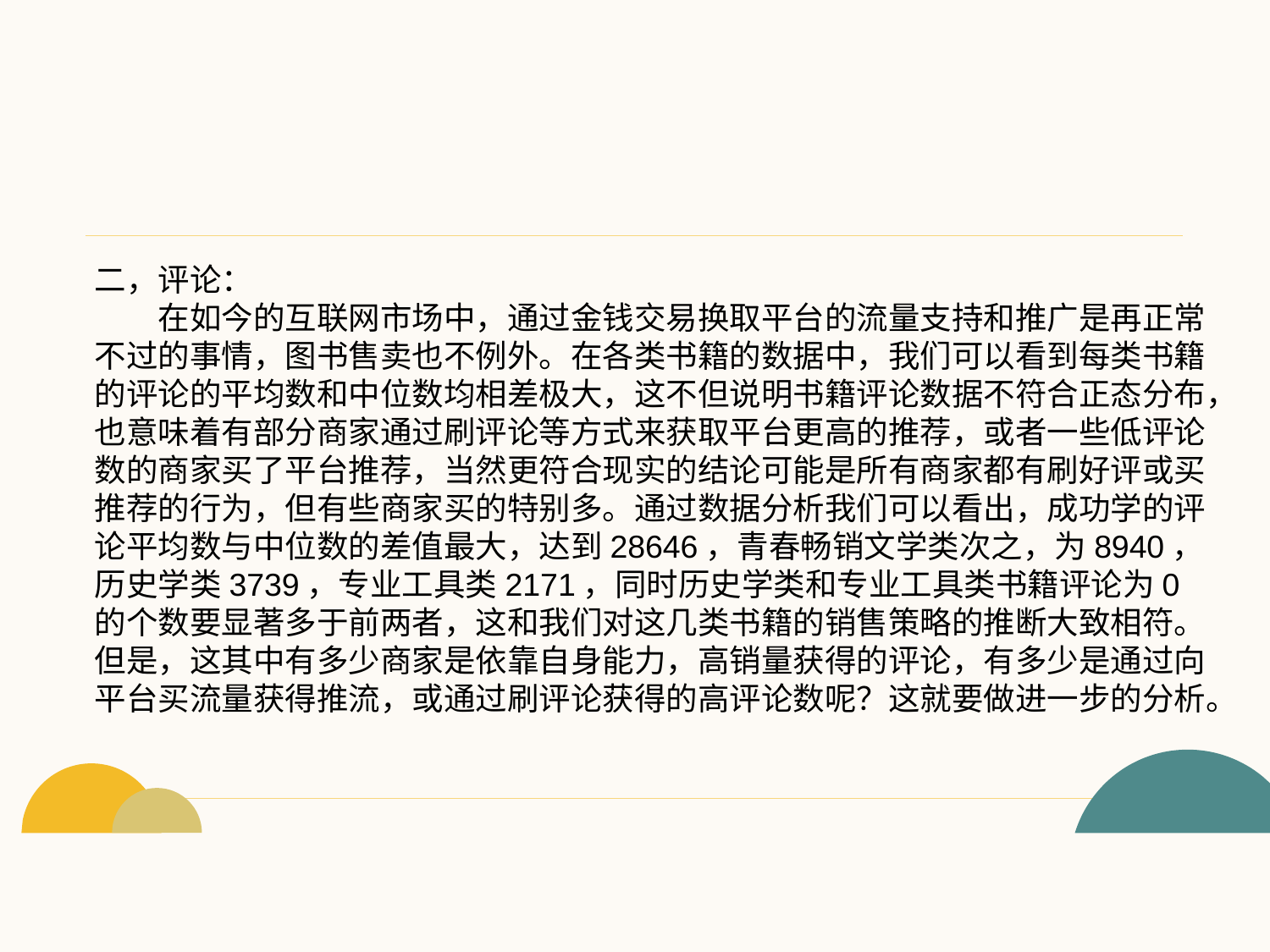

二，评论：
在如今的互联网市场中，通过金钱交易换取平台的流量支持和推广是再正常不过的事情，图书售卖也不例外。在各类书籍的数据中，我们可以看到每类书籍的评论的平均数和中位数均相差极大，这不但说明书籍评论数据不符合正态分布，也意味着有部分商家通过刷评论等方式来获取平台更高的推荐，或者一些低评论数的商家买了平台推荐，当然更符合现实的结论可能是所有商家都有刷好评或买推荐的行为，但有些商家买的特别多。通过数据分析我们可以看出，成功学的评论平均数与中位数的差值最大，达到28646，青春畅销文学类次之，为8940，历史学类3739，专业工具类2171，同时历史学类和专业工具类书籍评论为0的个数要显著多于前两者，这和我们对这几类书籍的销售策略的推断大致相符。但是，这其中有多少商家是依靠自身能力，高销量获得的评论，有多少是通过向平台买流量获得推流，或通过刷评论获得的高评论数呢？这就要做进一步的分析。